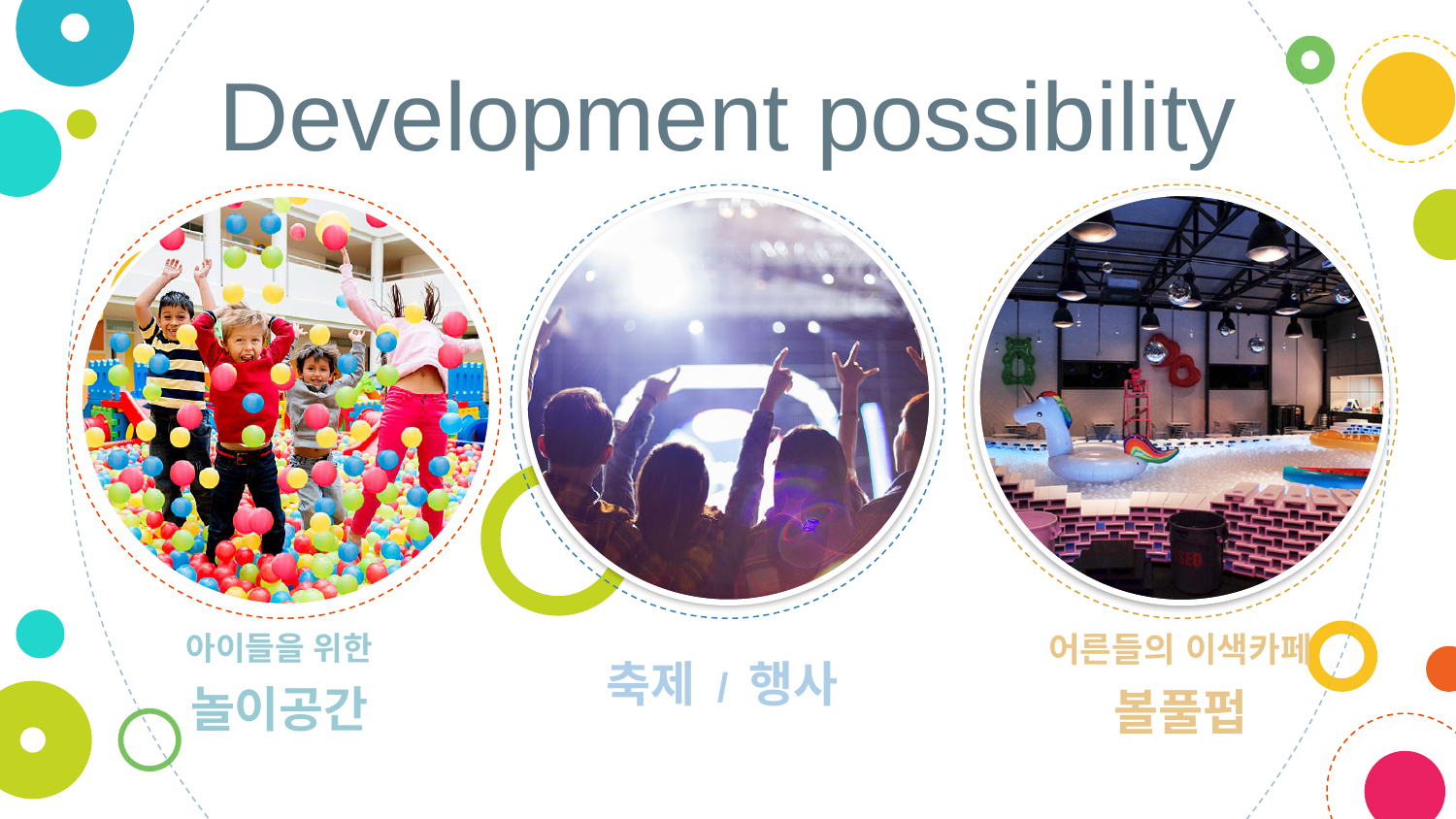

Development possibility

어른들의 이색카페
볼풀펍
아이들을 위한
놀이공간

축제 / 행사